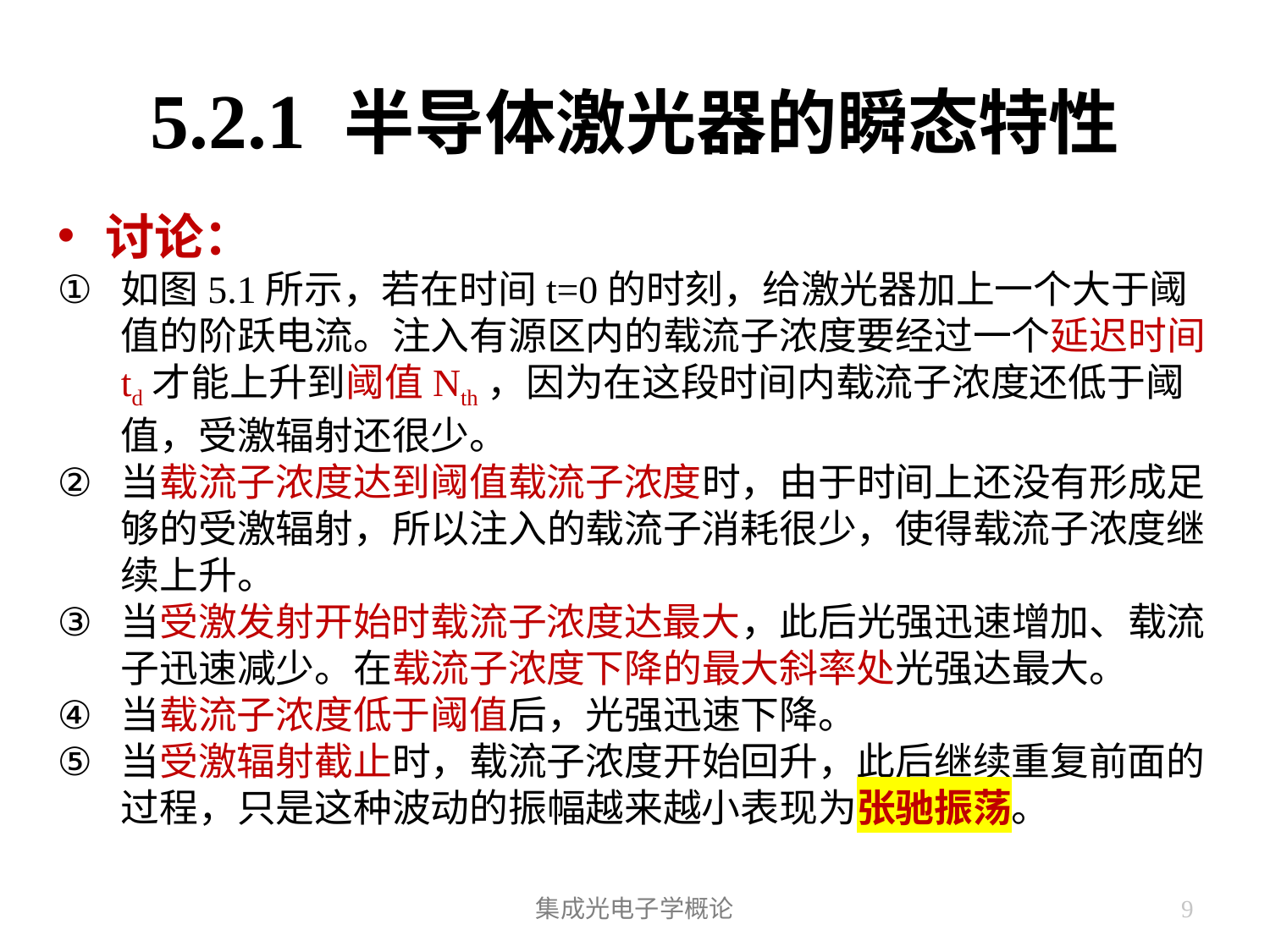

# 5.2.1 半导体激光器的瞬态特性
讨论：
如图5.1所示，若在时间t=0的时刻，给激光器加上一个大于阈值的阶跃电流。注入有源区内的载流子浓度要经过一个延迟时间td才能上升到阈值Nth，因为在这段时间内载流子浓度还低于阈值，受激辐射还很少。
当载流子浓度达到阈值载流子浓度时，由于时间上还没有形成足够的受激辐射，所以注入的载流子消耗很少，使得载流子浓度继续上升。
当受激发射开始时载流子浓度达最大，此后光强迅速增加、载流子迅速减少。在载流子浓度下降的最大斜率处光强达最大。
当载流子浓度低于阈值后，光强迅速下降。
当受激辐射截止时，载流子浓度开始回升，此后继续重复前面的过程，只是这种波动的振幅越来越小表现为张驰振荡。
集成光电子学概论
9